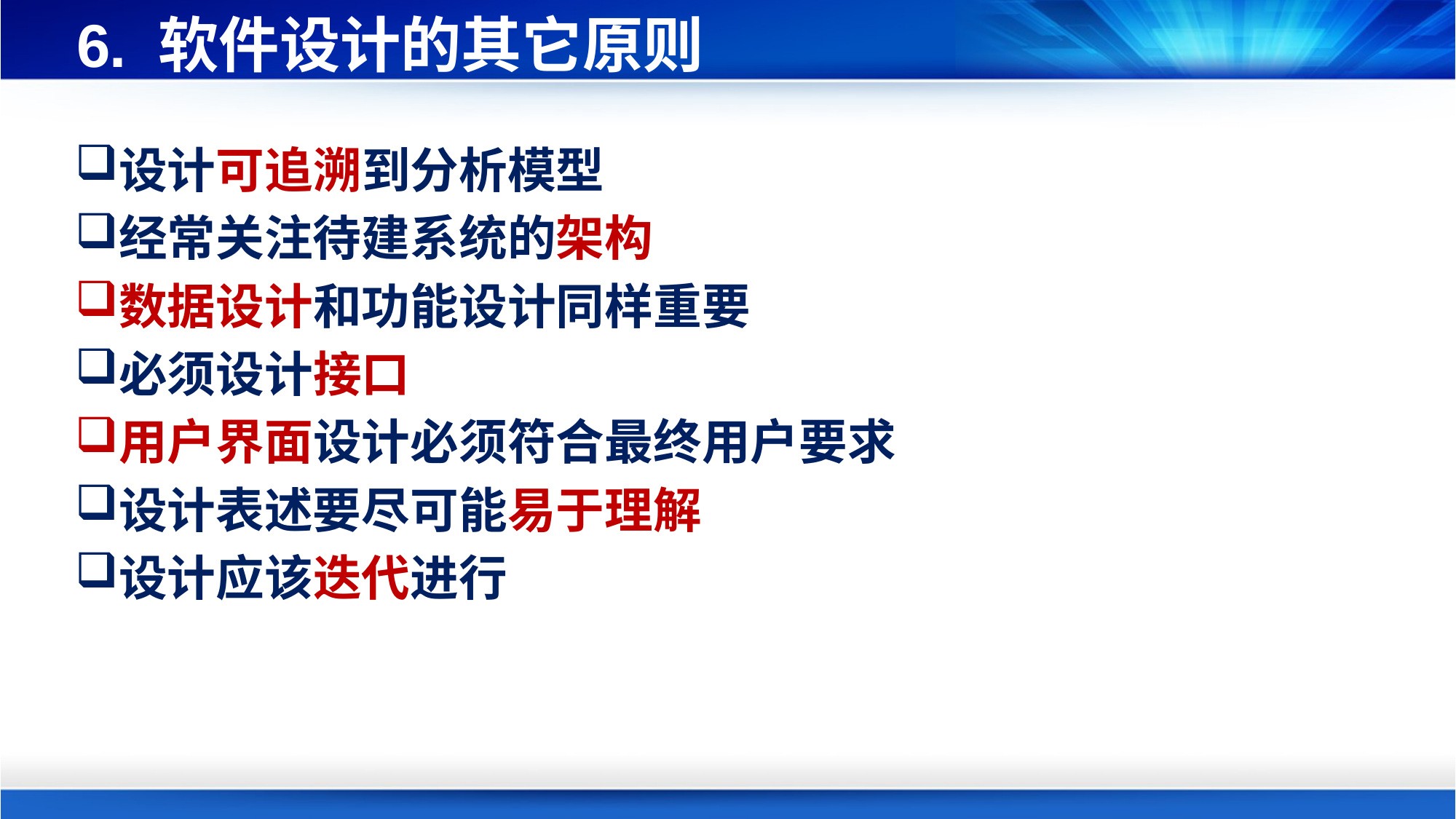

# 6. 软件设计的其它原则
设计可追溯到分析模型
经常关注待建系统的架构
数据设计和功能设计同样重要
必须设计接口
用户界面设计必须符合最终用户要求
设计表述要尽可能易于理解
设计应该迭代进行